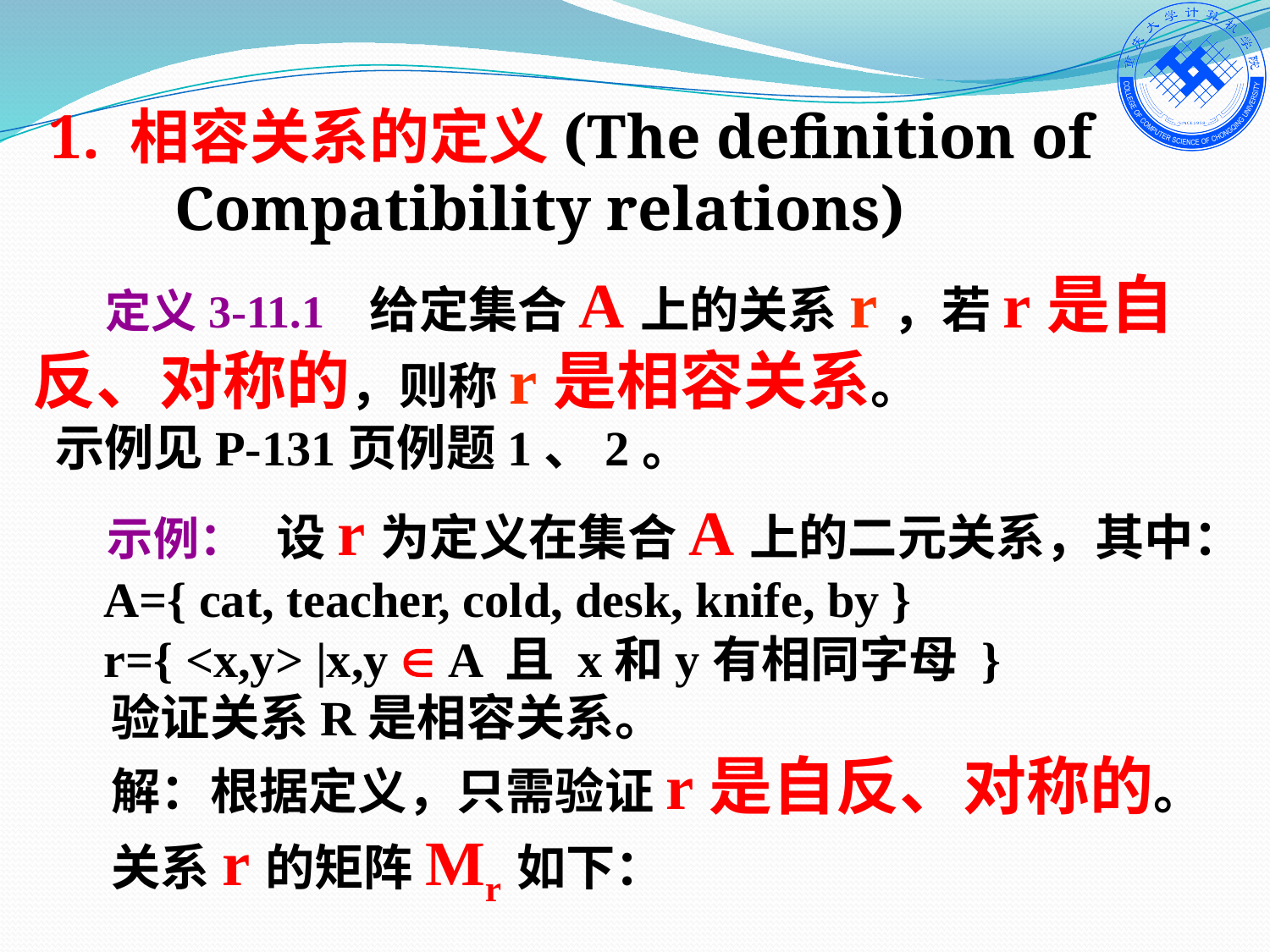

1. 相容关系的定义(The definition of
         Compatibility relations)

      定义3-11.1   给定集合A上的关系r，若r是自反、对称的，则称r是相容关系。
 示例见P-131页例题1、2。
    示例：   设r为定义在集合A上的二元关系，其中：
    A={ cat, teacher, cold, desk, knife, by }
    r={ <x,y> |x,y ∈ A 且 x和y有相同字母 }
    验证关系R是相容关系。
    解：根据定义，只需验证r是自反、对称的。
    关系r的矩阵Mr如下：